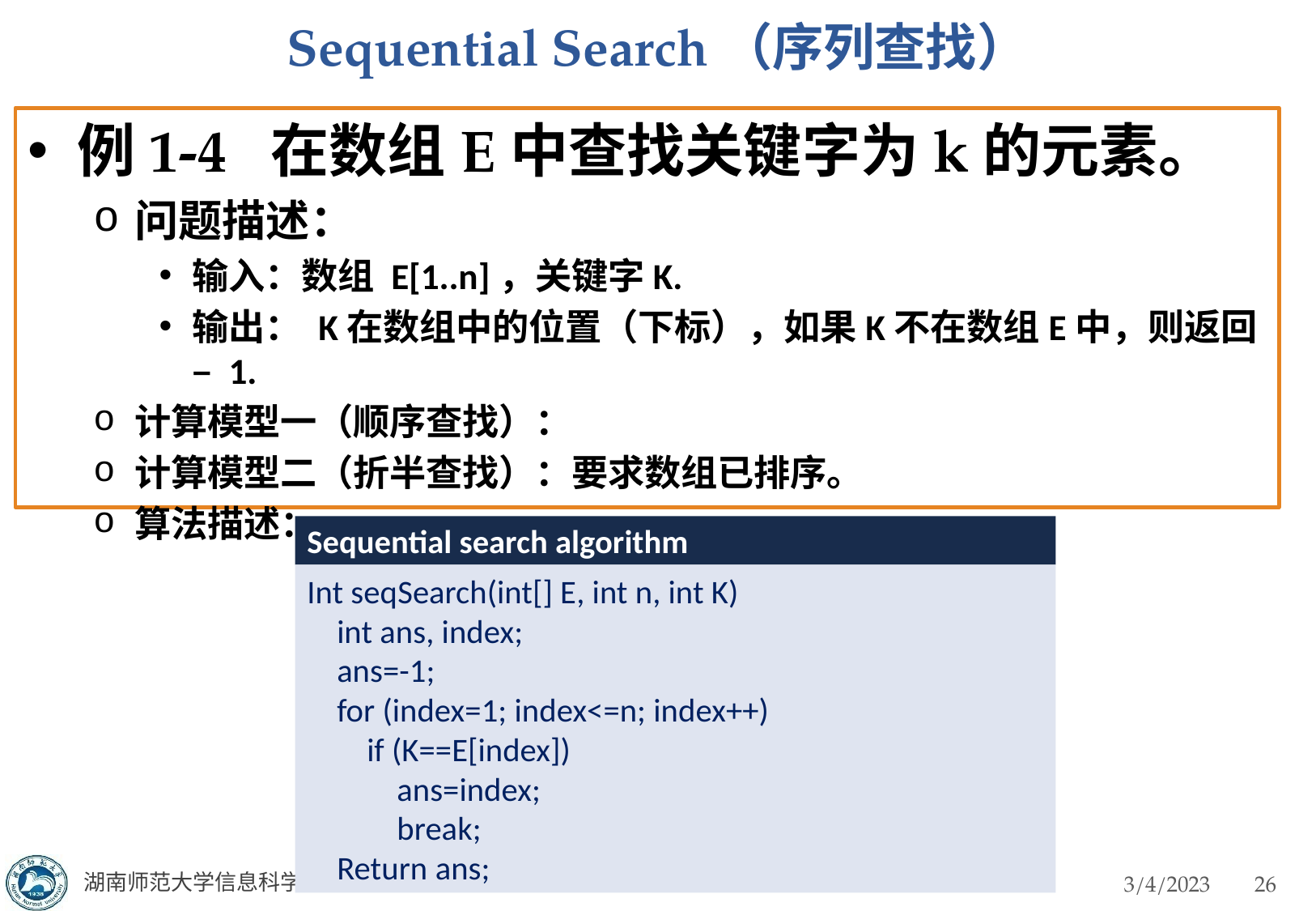

# Sequential Search（序列查找）
例1-4  在数组E中查找关键字为k的元素。
问题描述：
输入：数组 E[1..n]，关键字K.
输出： K在数组中的位置（下标），如果K不在数组E中，则返回 – 1.
计算模型一（顺序查找）：
计算模型二（折半查找）：要求数组已排序。
算法描述：
Sequential search algorithm
Int seqSearch(int[] E, int n, int K)
    int ans, index;
    ans=-1;
    for (index=1; index<=n; index++)
        if (K==E[index])
            ans=index;
            break;
    Return ans;
湖南师范大学信息科学与工程学院计算机科学系   《算法设计与分析》讲义
3/4/2023
26